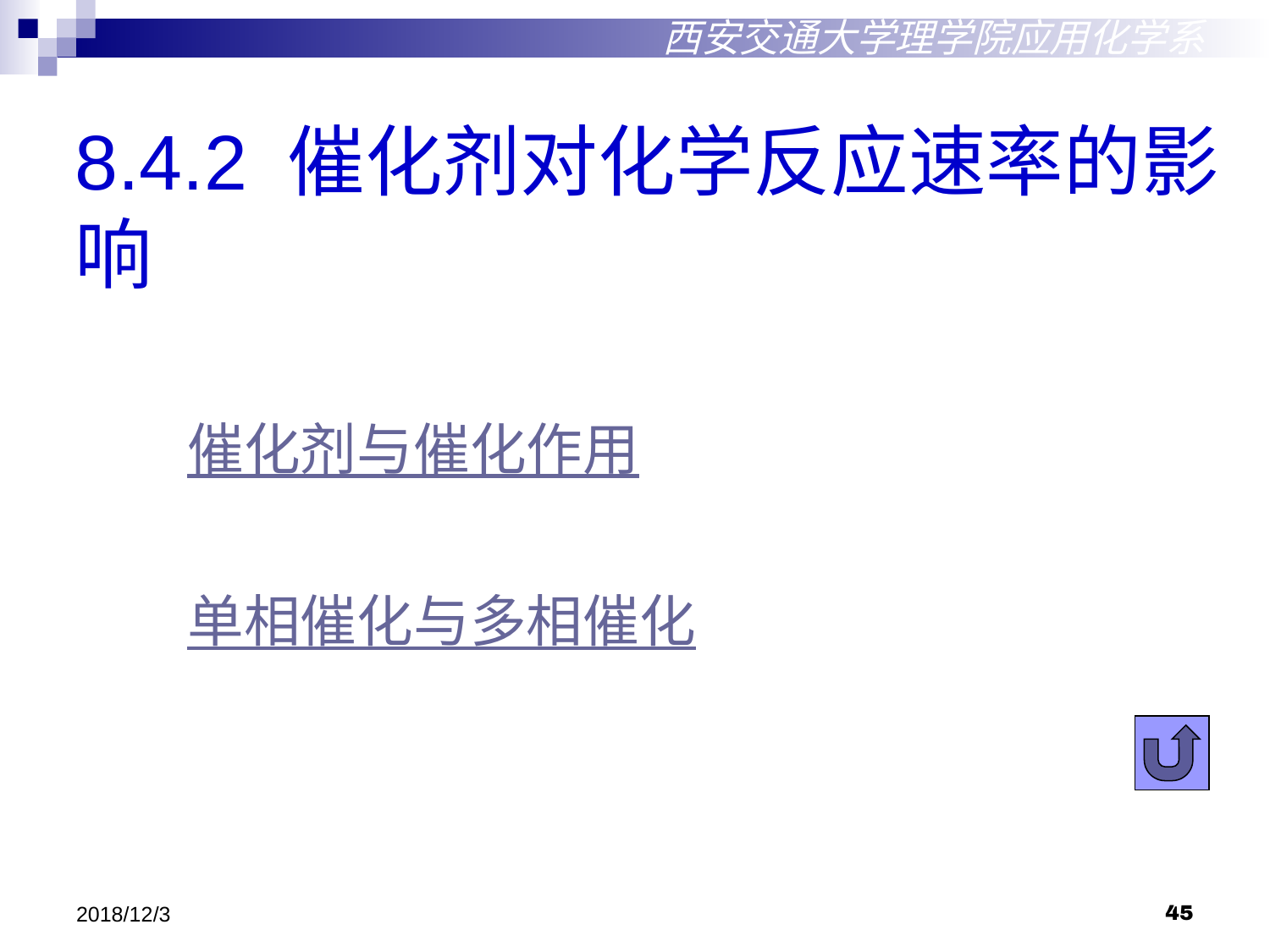

西安交通大学理学院应用化学系
8.4.2 催化剂对化学反应速率的影响
催化剂与催化作用

单相催化与多相催化

2018/12/3
45